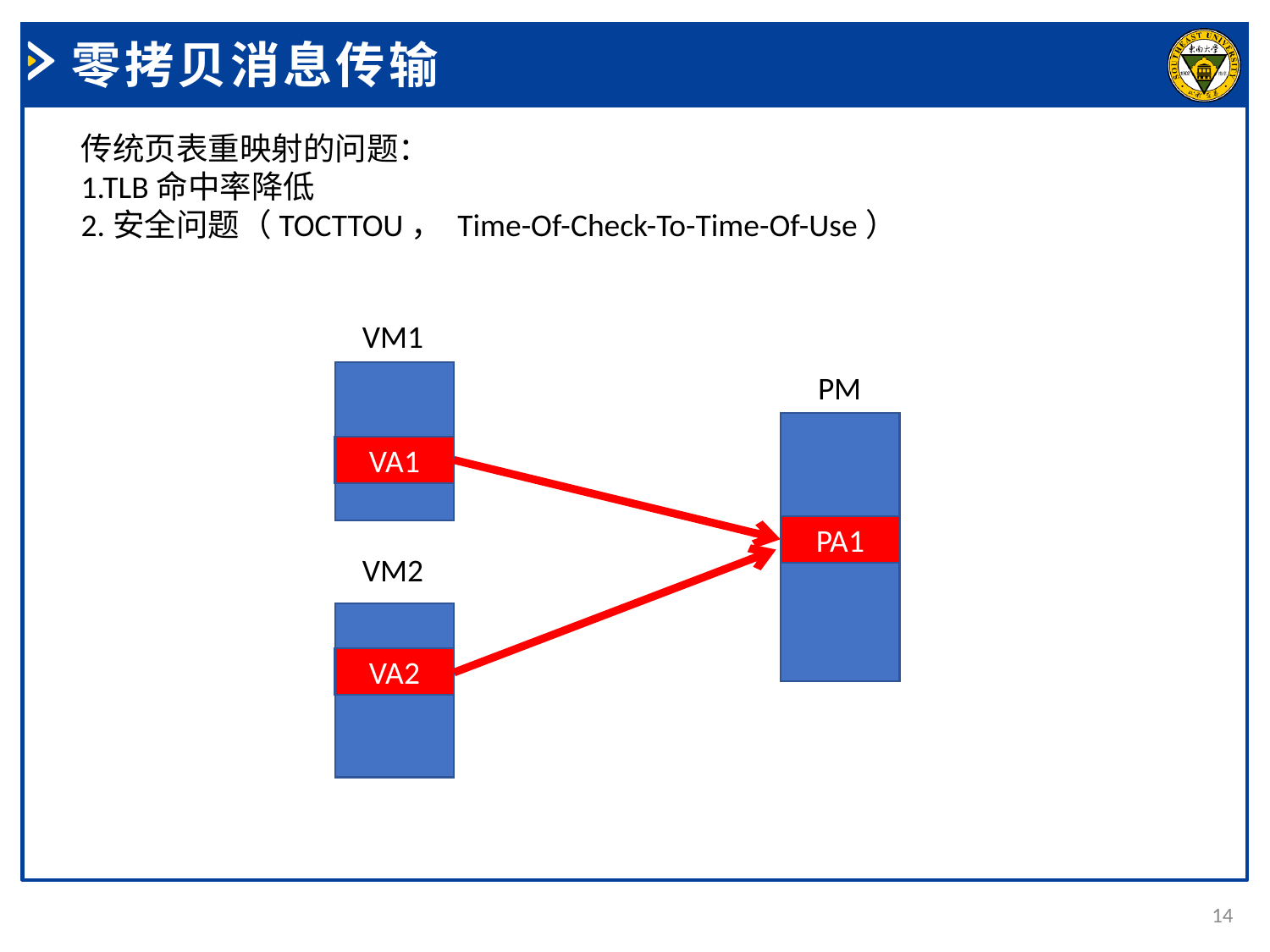

零拷贝消息传输
传统页表重映射的问题：
1.TLB命中率降低
2.安全问题（TOCTTOU， Time-Of-Check-To-Time-Of-Use）
VM1
PM

VA1
PA1
VM2

VA2
14